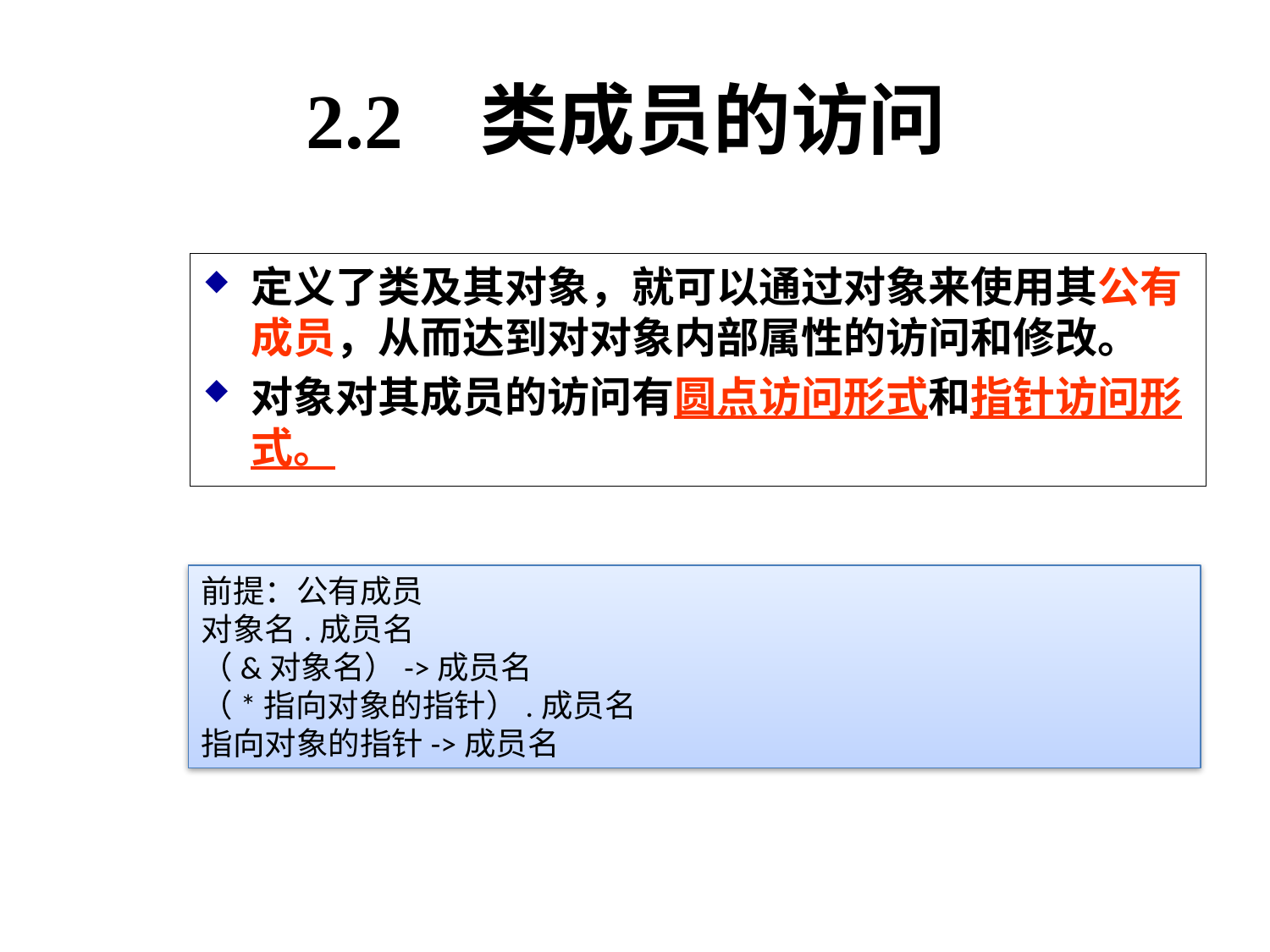

# 2.2   类成员的访问
定义了类及其对象，就可以通过对象来使用其公有成员，从而达到对对象内部属性的访问和修改。
对象对其成员的访问有圆点访问形式和指针访问形式。
前提：公有成员
对象名.成员名
（&对象名）->成员名
（*指向对象的指针）.成员名
指向对象的指针->成员名